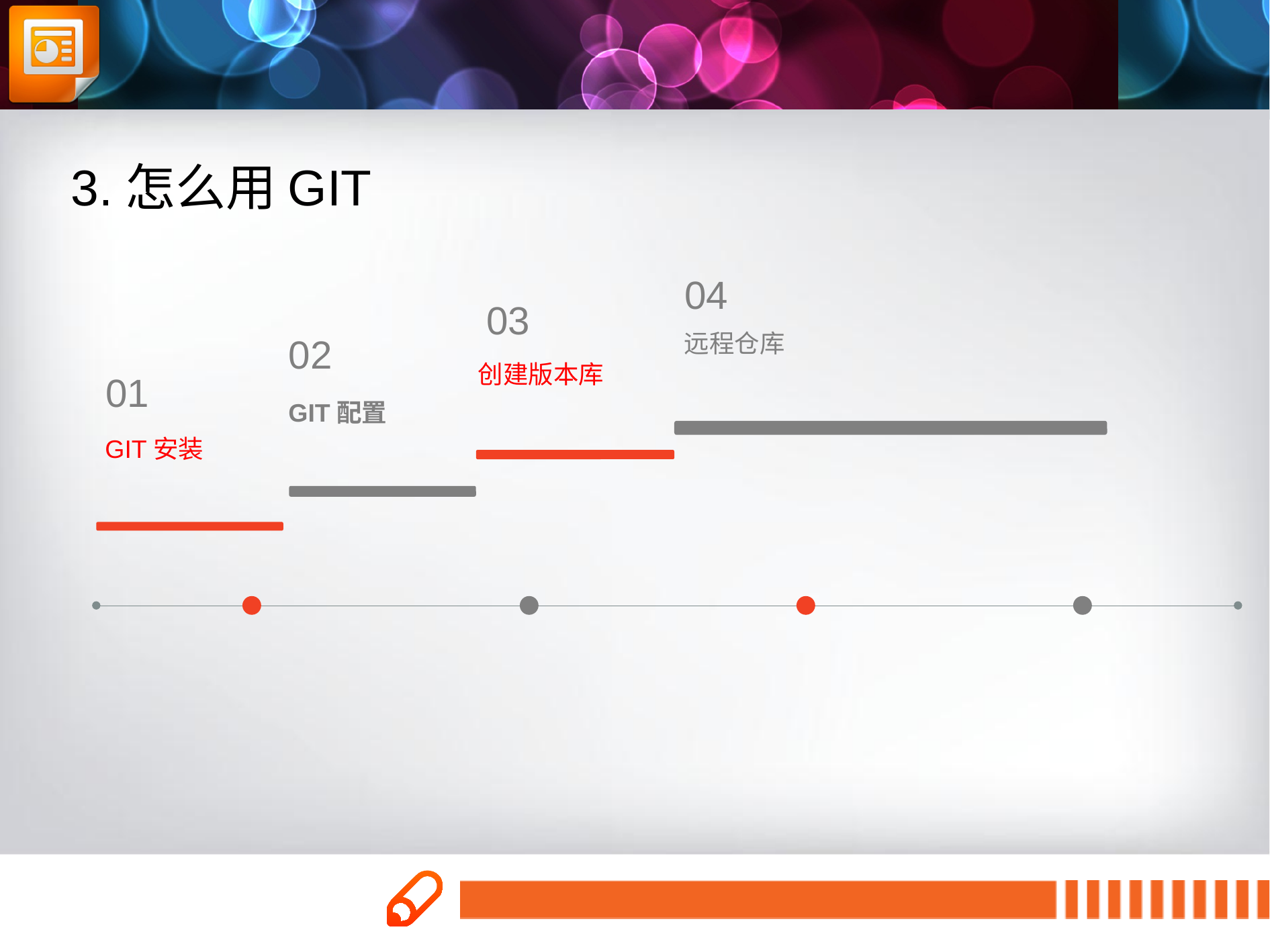

3.怎么用GIT
04
03
远程仓库
02
创建版本库
01
GIT配置

GIT安装